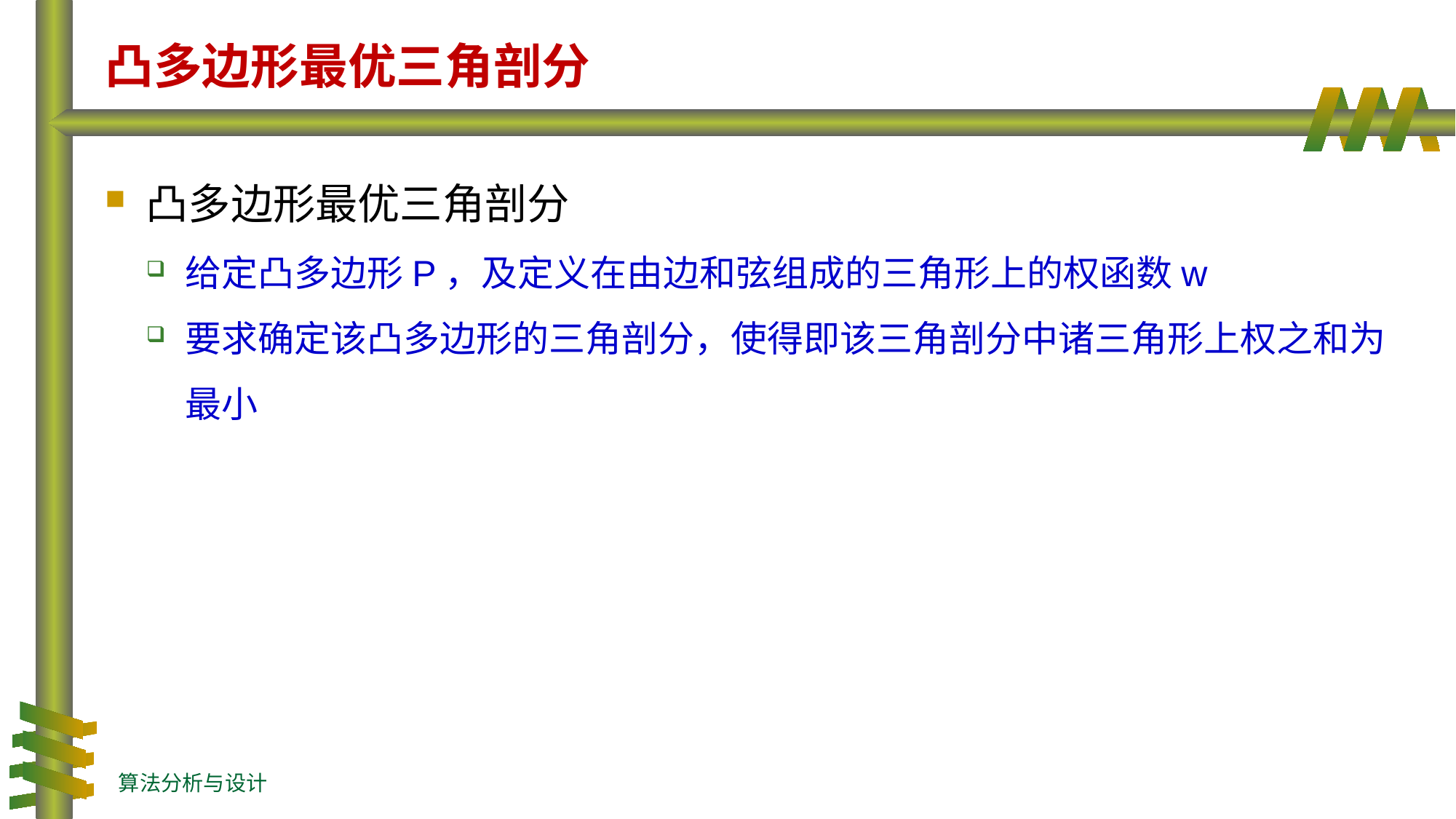

# 凸多边形最优三角剖分
凸多边形最优三角剖分
给定凸多边形P，及定义在由边和弦组成的三角形上的权函数w
要求确定该凸多边形的三角剖分，使得即该三角剖分中诸三角形上权之和为最小
算法分析与设计